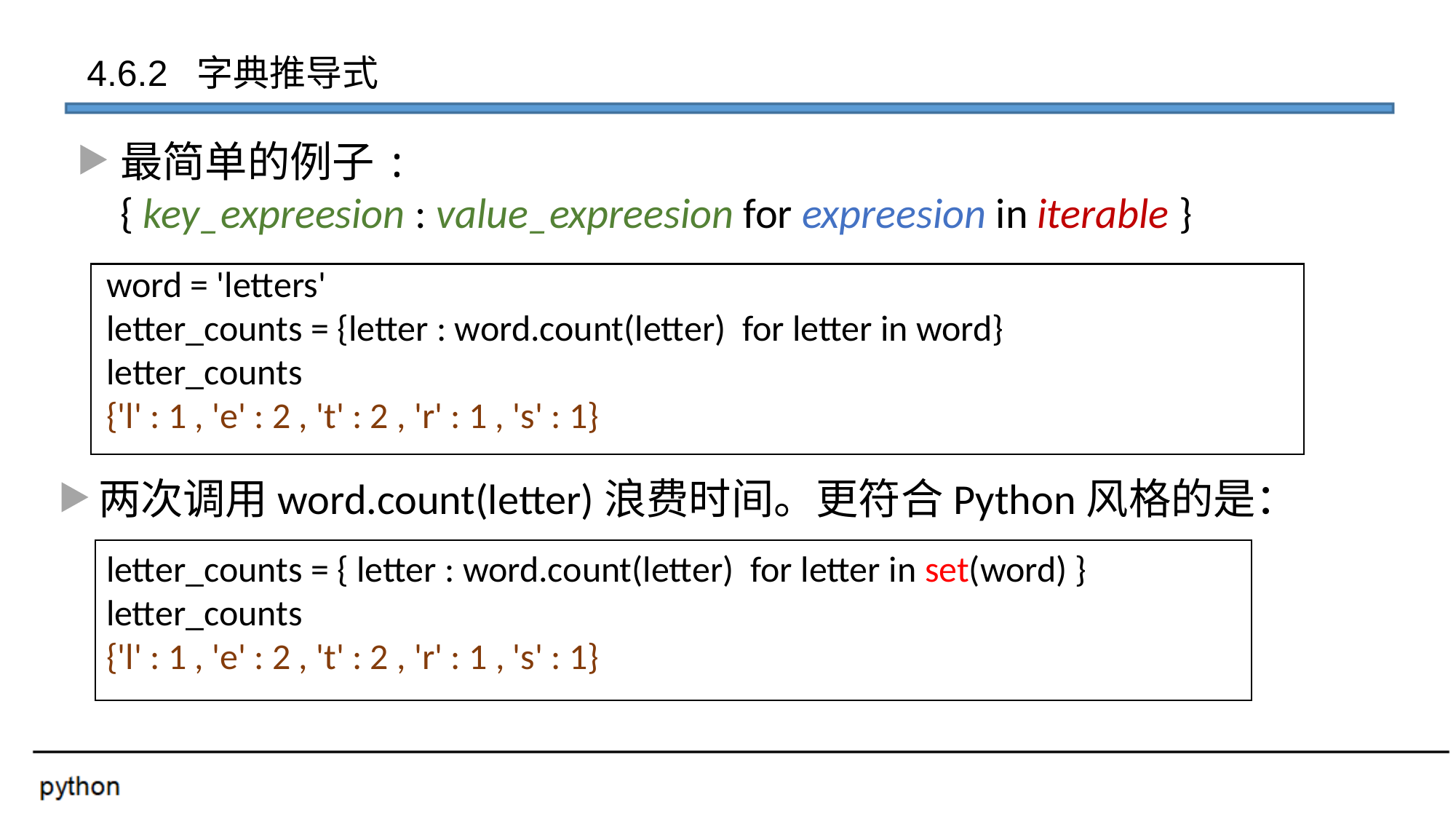

4.6.2  字典推导式
最简单的例子:
{ key_expreesion : value_expreesion for expreesion in iterable }

word = 'letters'
letter_counts = {letter : word.count(letter)  for letter in word}
letter_counts
{'l' : 1 , 'e' : 2 , 't' : 2 , 'r' : 1 , 's' : 1}

两次调用word.count(letter)浪费时间。更符合Python风格的是：

letter_counts = { letter : word.count(letter)  for letter in set(word) }
letter_counts
{'l' : 1 , 'e' : 2 , 't' : 2 , 'r' : 1 , 's' : 1}
30